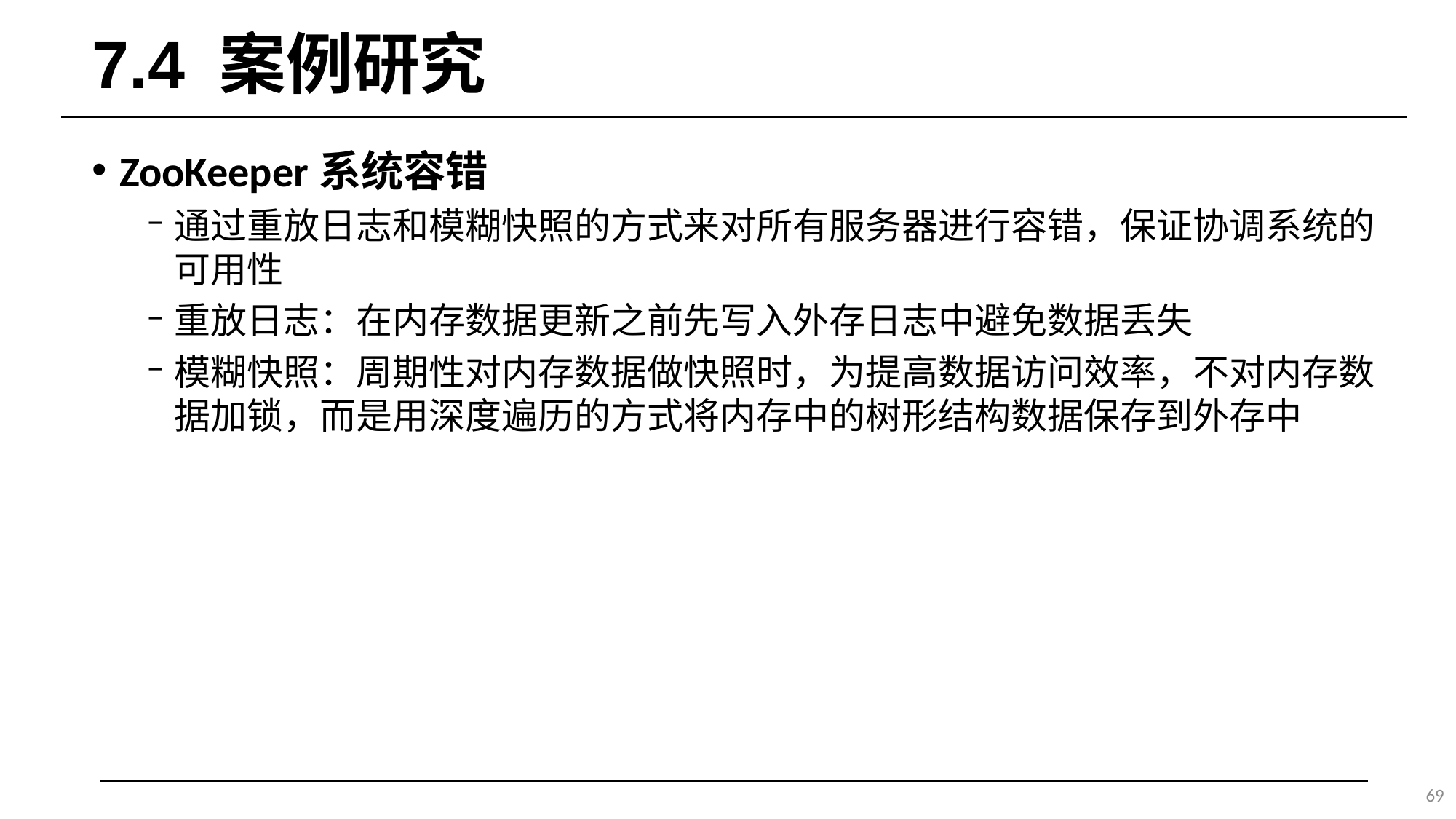

# 7.4 案例研究
ZooKeeper系统容错
通过重放日志和模糊快照的方式来对所有服务器进行容错，保证协调系统的可用性
重放日志：在内存数据更新之前先写入外存日志中避免数据丢失
模糊快照：周期性对内存数据做快照时，为提高数据访问效率，不对内存数据加锁，而是用深度遍历的方式将内存中的树形结构数据保存到外存中
69